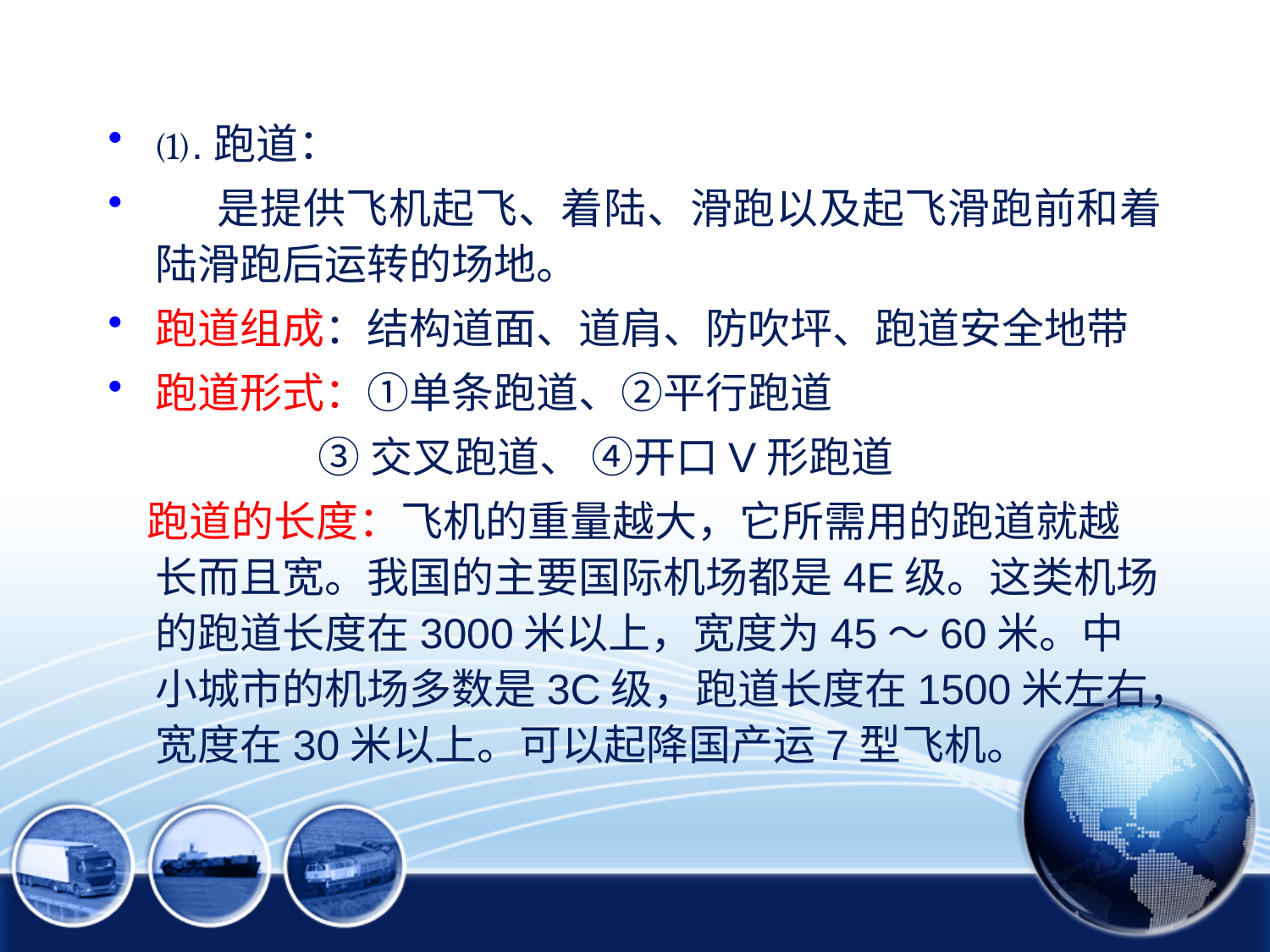

⑴.跑道：
     是提供飞机起飞、着陆、滑跑以及起飞滑跑前和着陆滑跑后运转的场地。
跑道组成：结构道面、道肩、防吹坪、跑道安全地带
跑道形式：①单条跑道、②平行跑道
                      ③交叉跑道、 ④开口V形跑道
   跑道的长度：飞机的重量越大，它所需用的跑道就越长而且宽。我国的主要国际机场都是4E级。这类机场的跑道长度在3000米以上，宽度为45～60米。中小城市的机场多数是3C级，跑道长度在1500米左右，宽度在30米以上。可以起降国产运7型飞机。